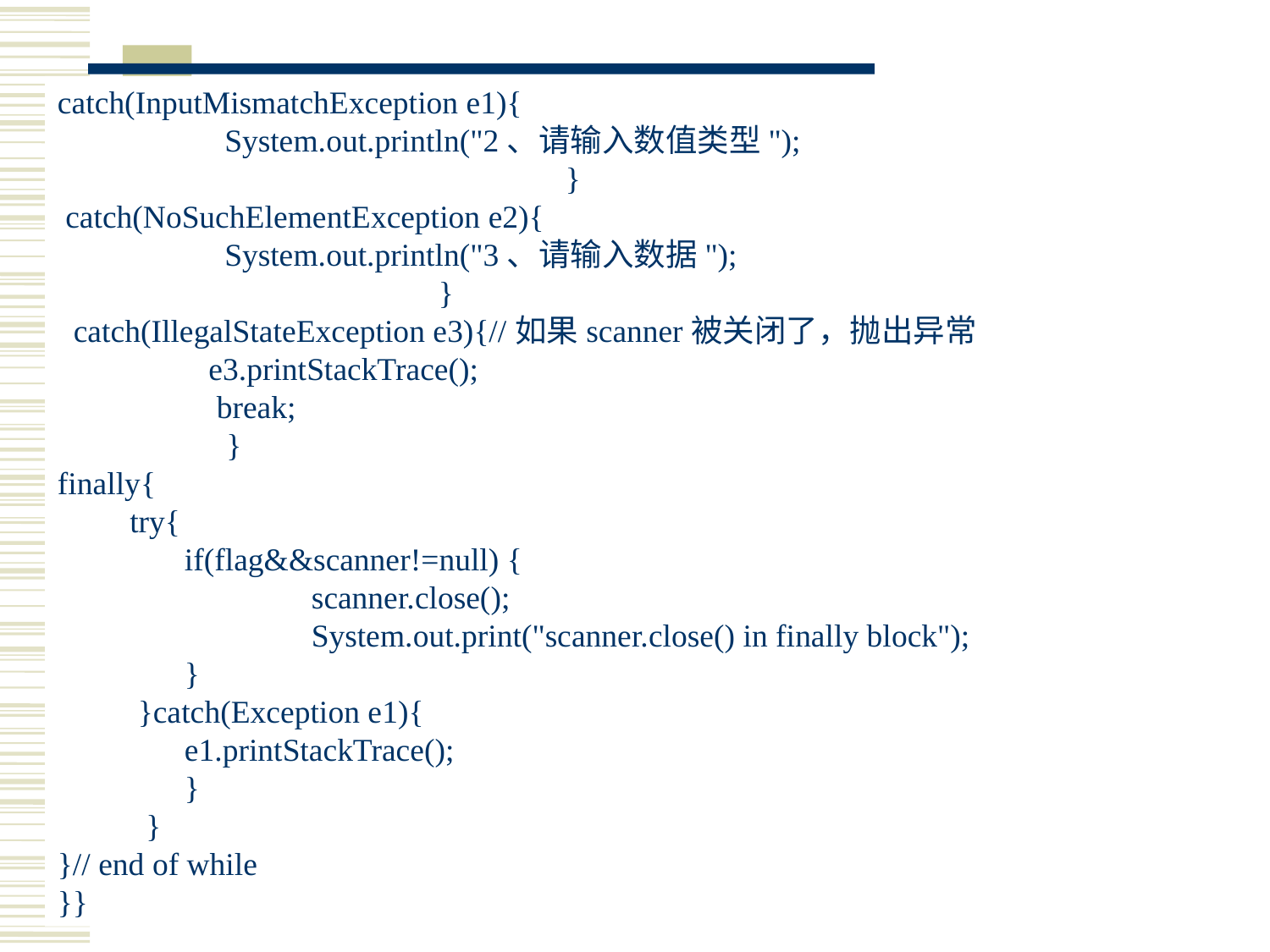

catch(InputMismatchException e1){
	     System.out.println("2、请输入数值类型");
				}
 catch(NoSuchElementException e2){
	     System.out.println("3、请输入数据");
			}
  catch(IllegalStateException e3){//如果scanner被关闭了，抛出异常
	   e3.printStackTrace();
	    break;
                     }
finally{
         try{
	if(flag&&scanner!=null) {
		scanner.close();
		System.out.print("scanner.close() in finally block");
	}
          }catch(Exception e1){
	e1.printStackTrace();
	}
           }
}// end of while
}}